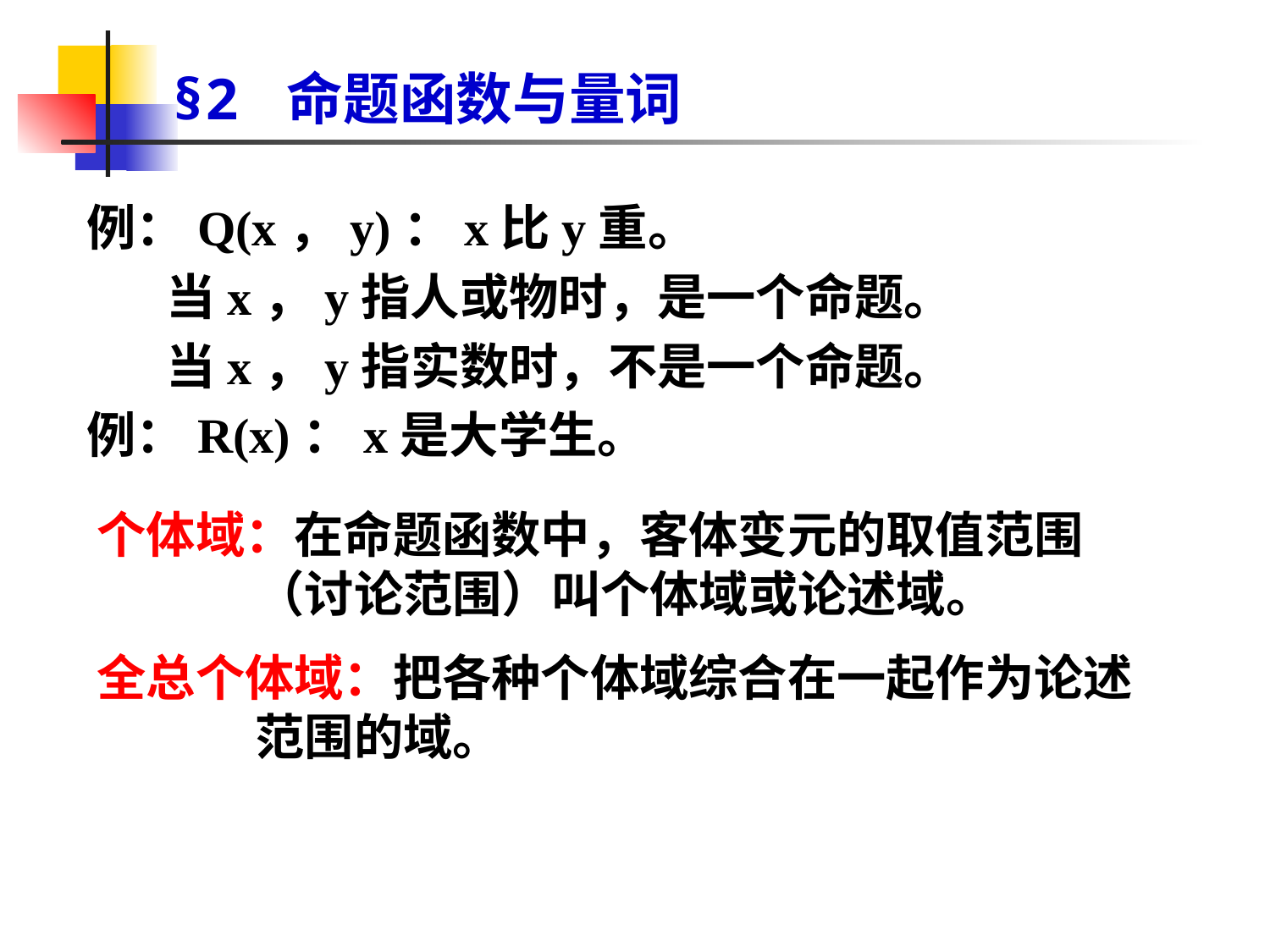

# §2 命题函数与量词
例：Q(x，y)：x比y重。
      当x，y指人或物时，是一个命题。
      当x，y指实数时，不是一个命题。
例：R(x)：x是大学生。
个体域：在命题函数中，客体变元的取值范围（讨论范围）叫个体域或论述域。
全总个体域：把各种个体域综合在一起作为论述范围的域。
18